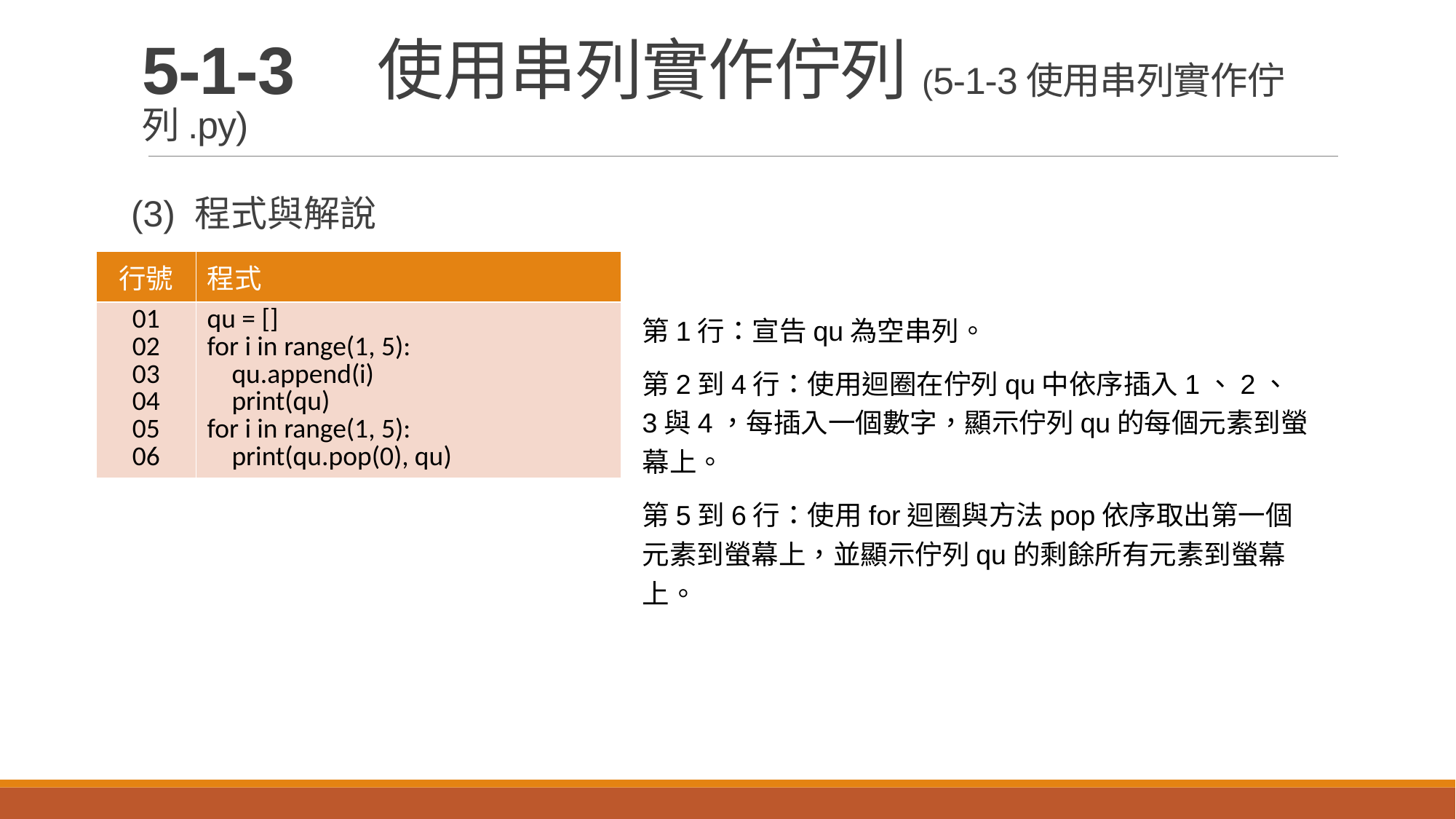

# 5-1-3　使用串列實作佇列(5-1-3使用串列實作佇列.py)
(3) 程式與解說
| 行號 | 程式 |
| --- | --- |
| 01 02 03 04 05 06 | qu = [] for i in range(1, 5): qu.append(i) print(qu) for i in range(1, 5): print(qu.pop(0), qu) |
第1行：宣告qu為空串列。
第2到4行：使用迴圈在佇列qu中依序插入1、2、3與4，每插入一個數字，顯示佇列qu的每個元素到螢幕上。
第5到6行：使用for迴圈與方法pop依序取出第一個元素到螢幕上，並顯示佇列qu的剩餘所有元素到螢幕上。